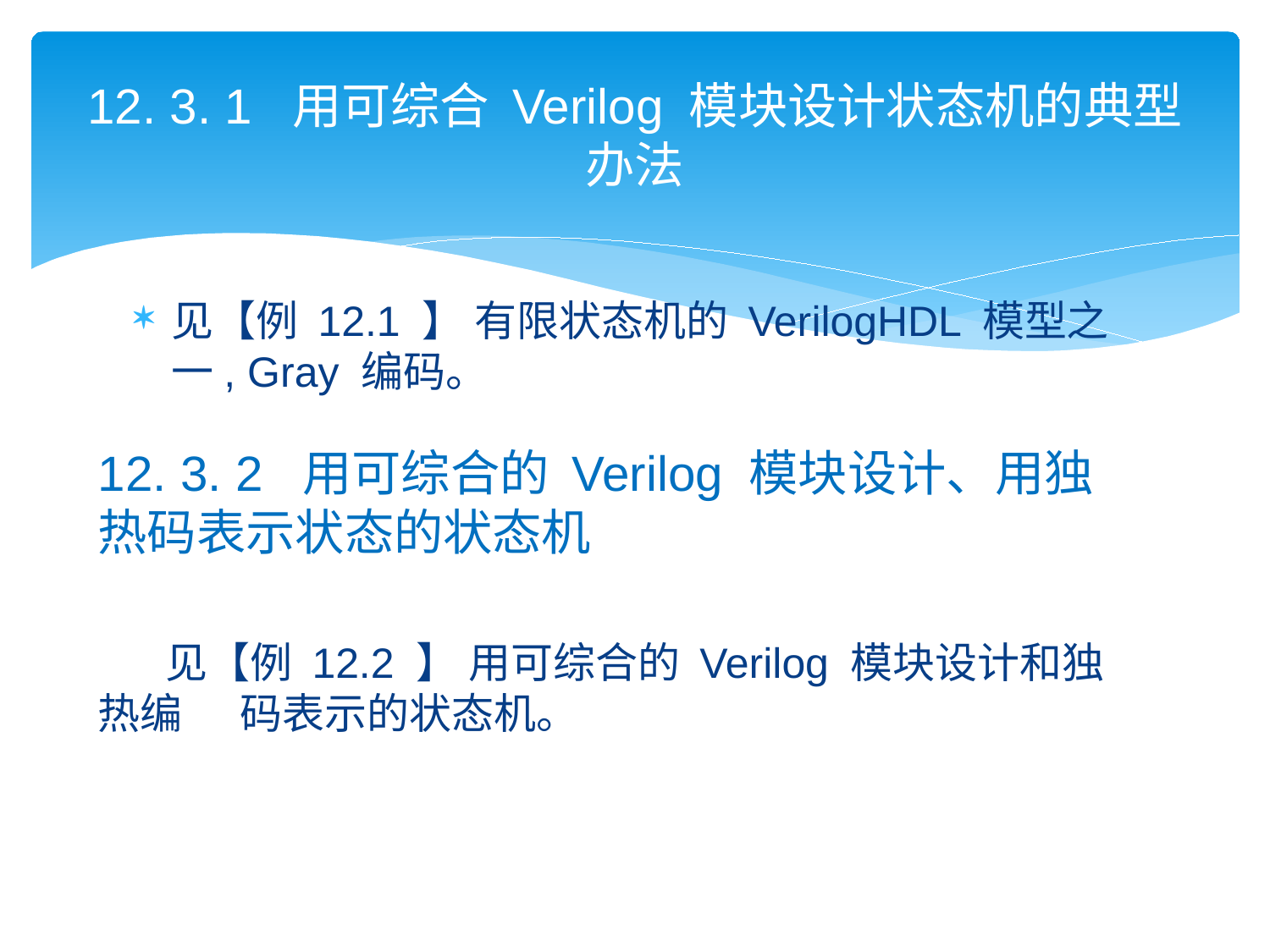

# 12. 3. 1  用可综合 Verilog 模块设计状态机的典型办法
见【例 12.1 】 有限状态机的 VerilogHDL 模型之一, Gray 编码。
12. 3. 2  用可综合的 Verilog 模块设计、用独热码表示状态的状态机

      见【例 12.2 】 用可综合的 Verilog 模块设计和独热编      码表示的状态机。